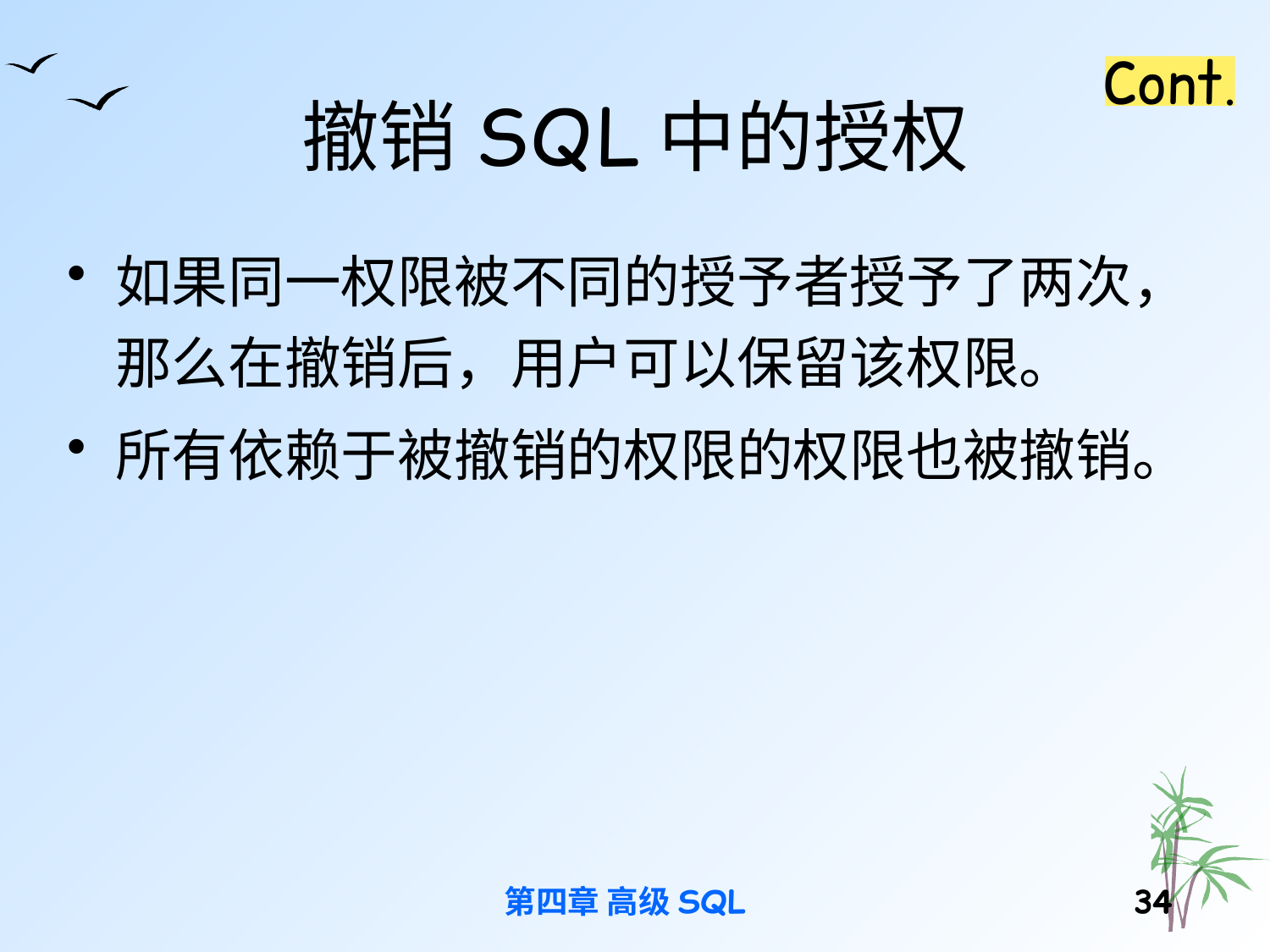

# 撤销SQL中的授权
Cont.
如果同一权限被不同的授予者授予了两次，那么在撤销后，用户可以保留该权限。
所有依赖于被撤销的权限的权限也被撤销。
第四章 高级SQL
34